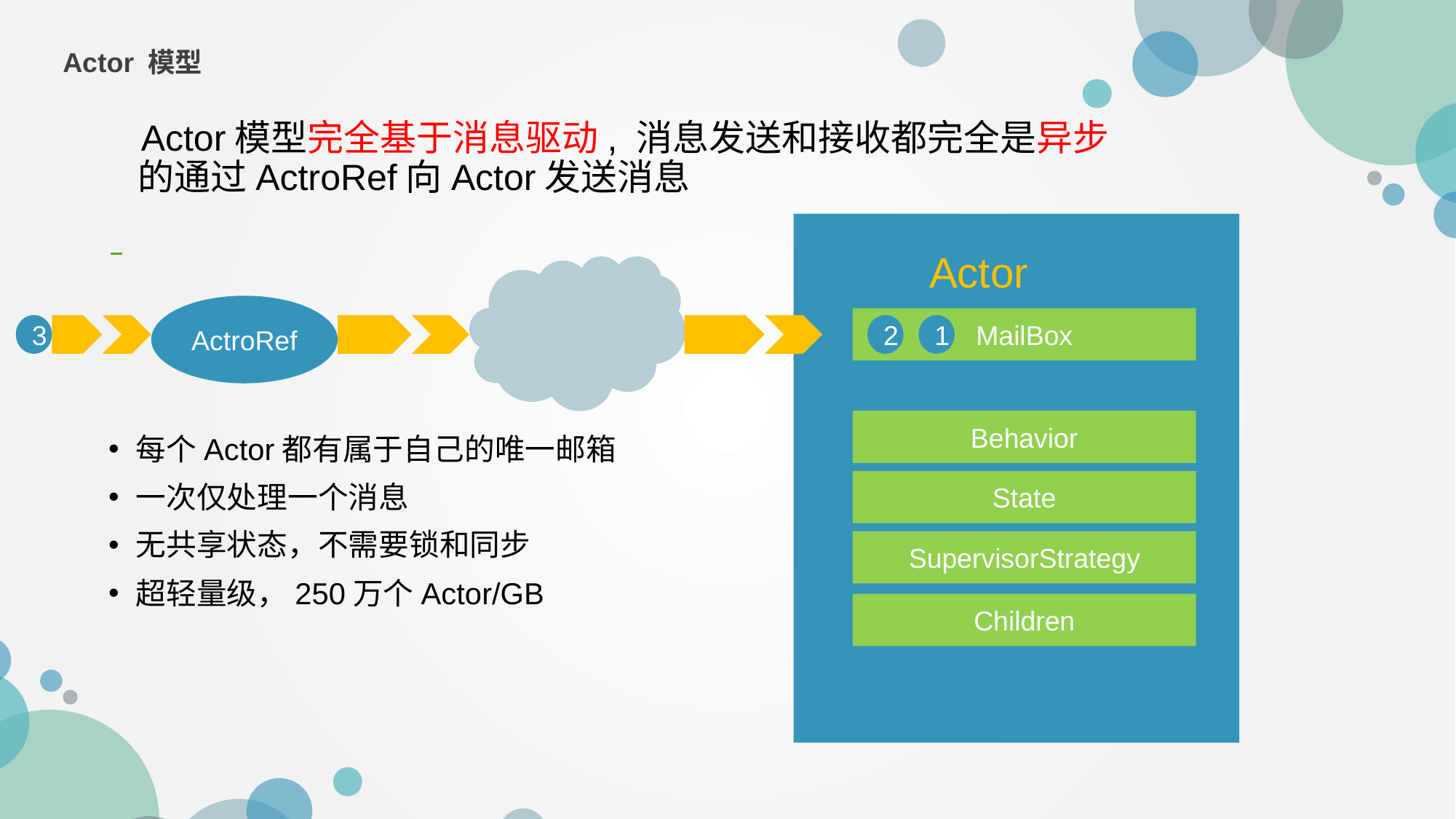

Actor 模型
   Actor模型完全基于消息驱动, 消息发送和接收都完全是异步的通过ActroRef向Actor发送消息

Actor

ActroRef
MailBox
3

2
1
Behavior
每个Actor都有属于自己的唯一邮箱
一次仅处理一个消息
无共享状态，不需要锁和同步
超轻量级，250万个Actor/GB

State
SupervisorStrategy
Children